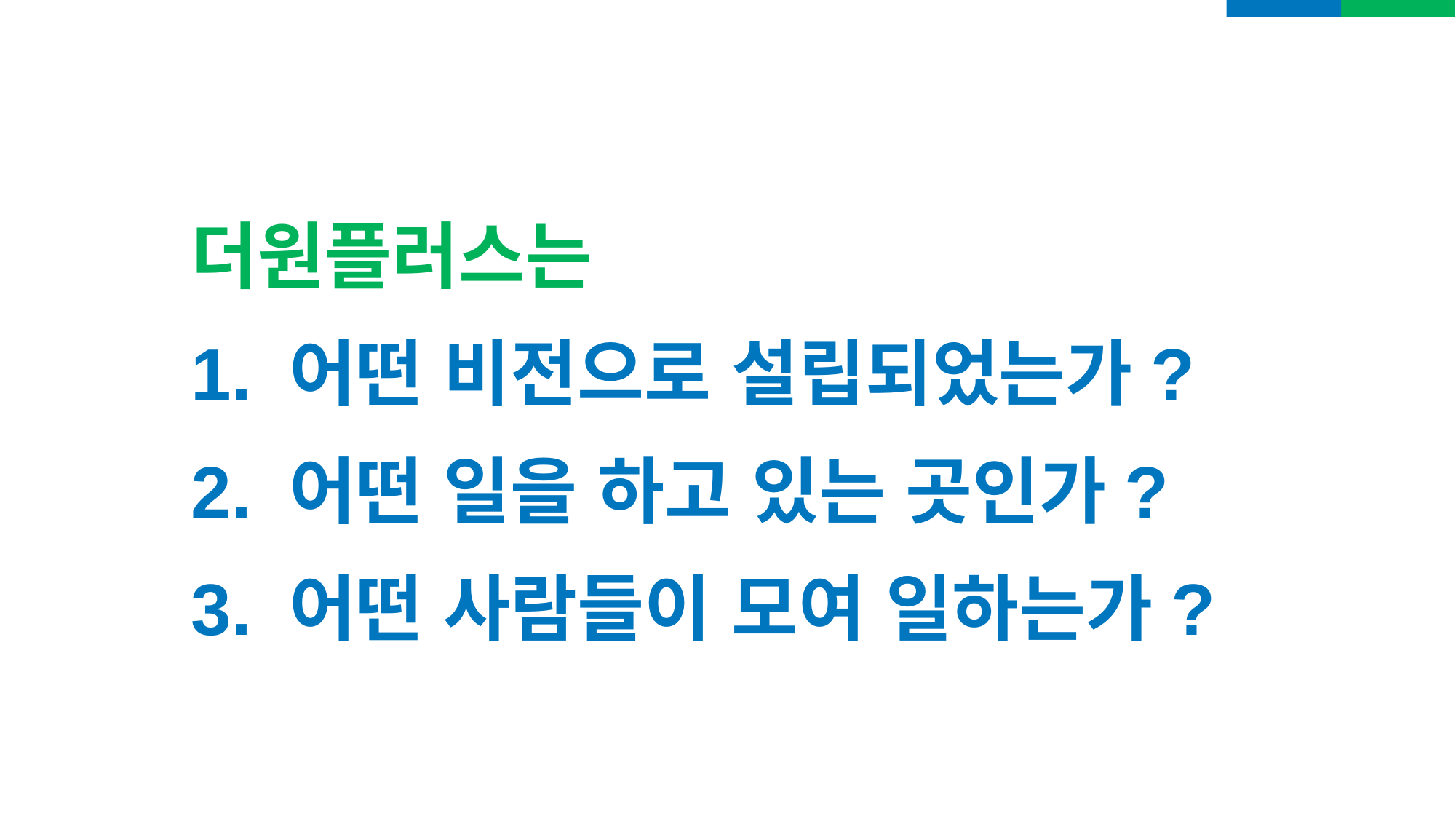

더원플러스는
1. 어떤 비전으로 설립되었는가?
2. 어떤 일을 하고 있는 곳인가?
3. 어떤 사람들이 모여 일하는가?